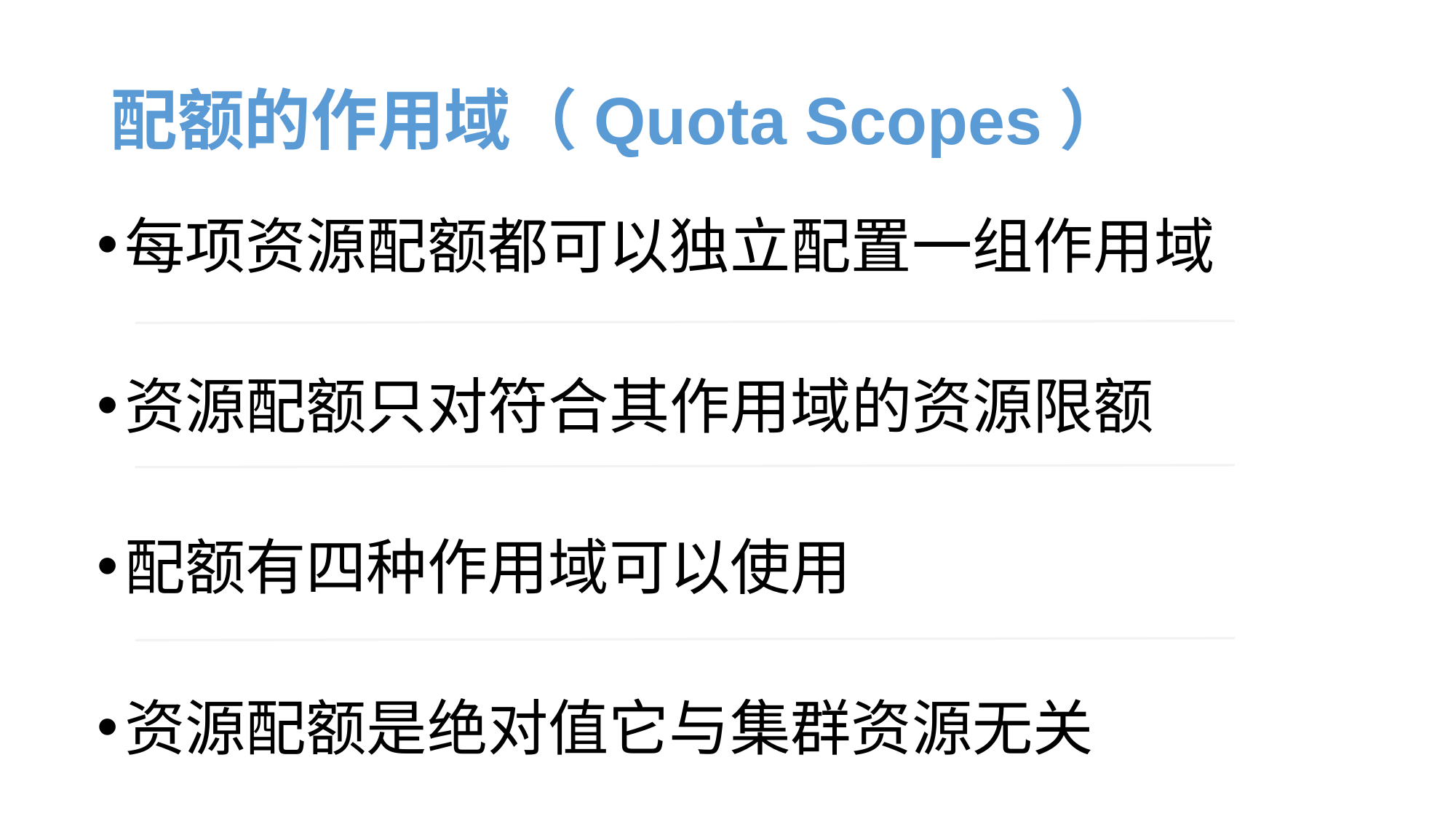

# 配额的作用域（Quota Scopes）
每项资源配额都可以独立配置一组作用域
资源配额只对符合其作用域的资源限额
配额有四种作用域可以使用
资源配额是绝对值它与集群资源无关